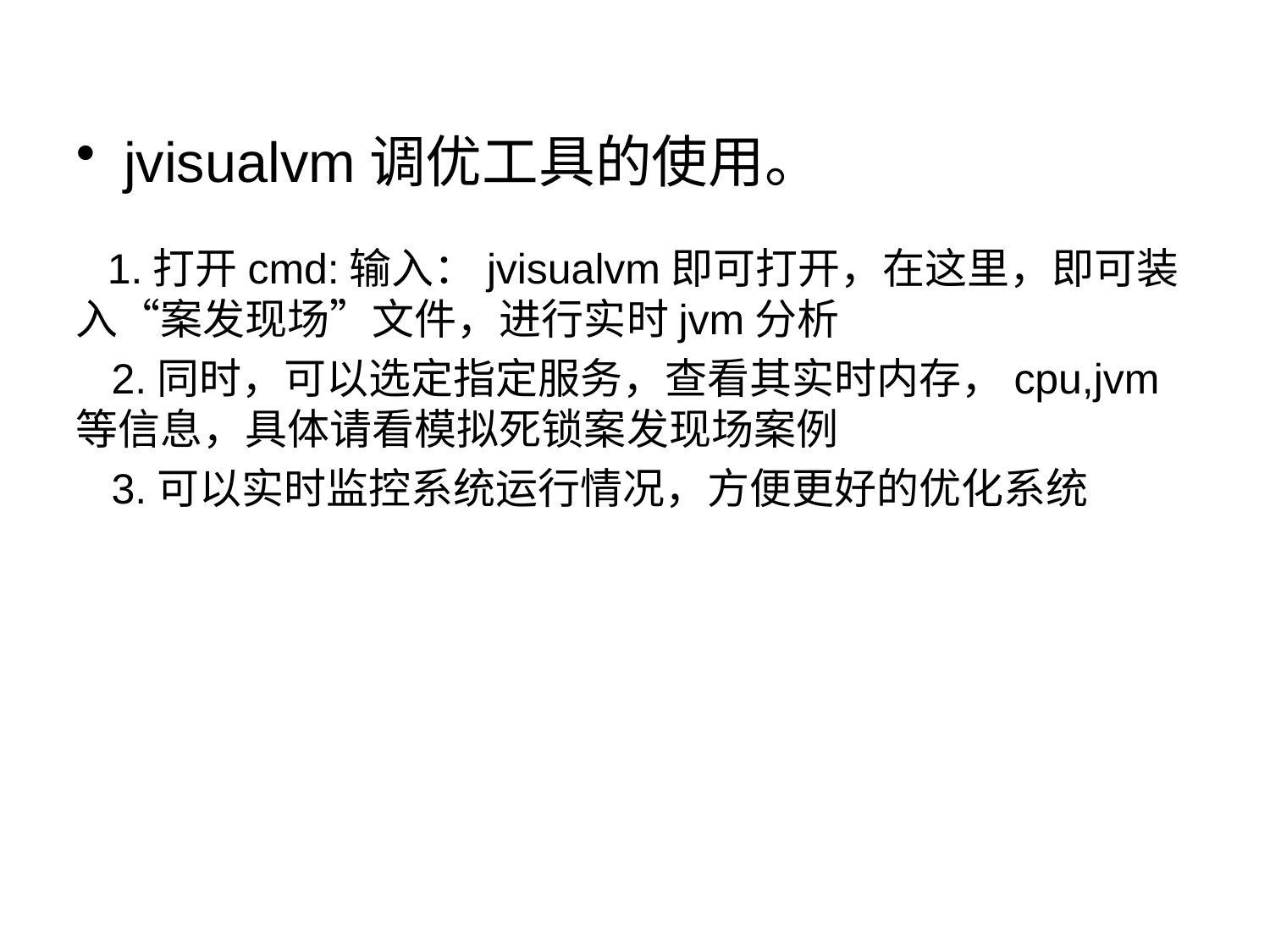

jvisualvm调优工具的使用。

    1.打开cmd:输入：jvisualvm即可打开，在这里，即可装入“案发现场”文件，进行实时jvm分析
   2.同时，可以选定指定服务，查看其实时内存，cpu,jvm等信息，具体请看模拟死锁案发现场案例
   3.可以实时监控系统运行情况，方便更好的优化系统